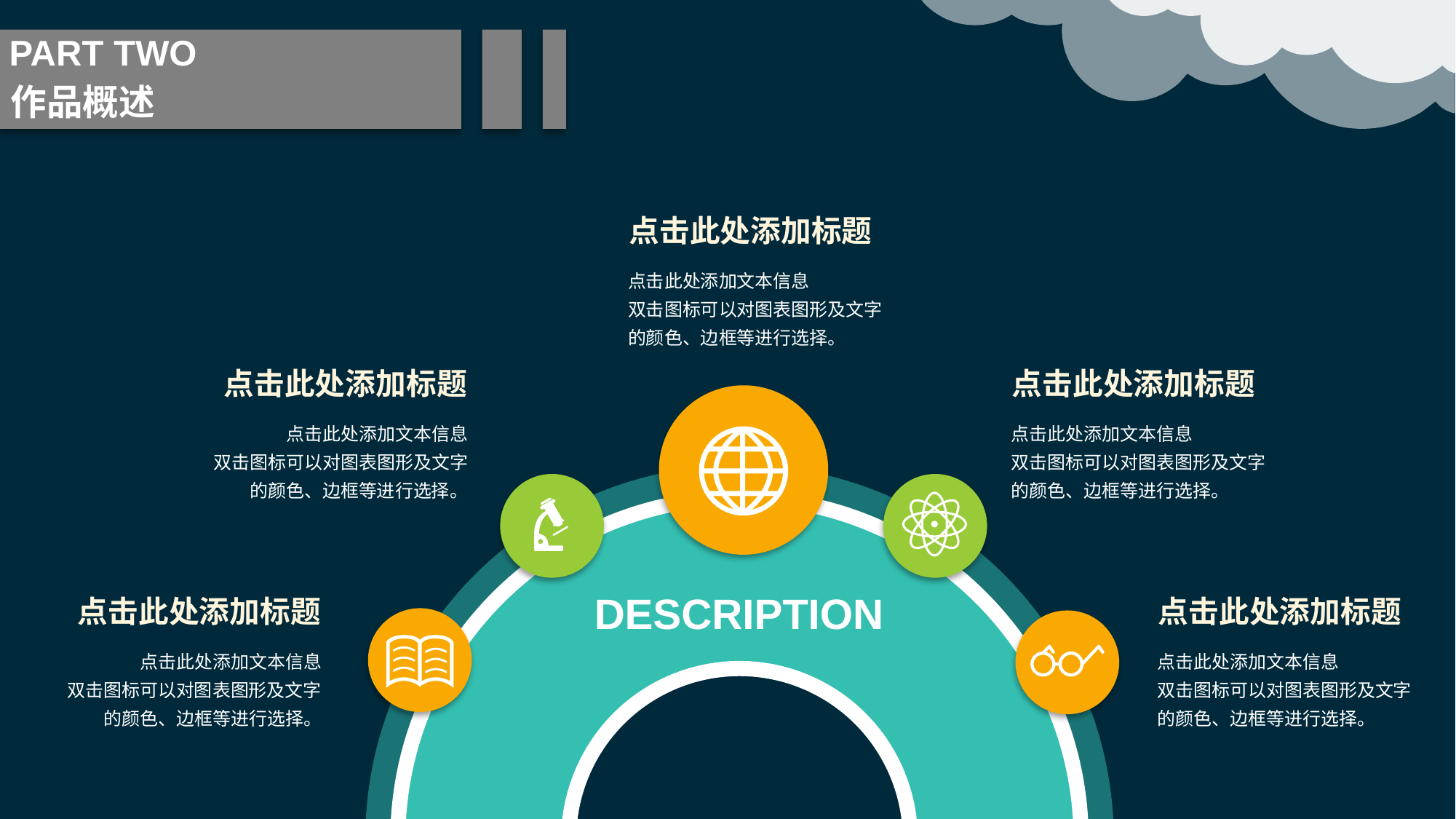

PART TWO
作品概述
点击此处添加标题
点击此处添加文本信息
双击图标可以对图表图形及文字的颜色、边框等进行选择。
点击此处添加标题
点击此处添加标题

点击此处添加文本信息
双击图标可以对图表图形及文字的颜色、边框等进行选择。
点击此处添加文本信息
双击图标可以对图表图形及文字的颜色、边框等进行选择。

DESCRIPTION
点击此处添加标题
点击此处添加标题

点击此处添加文本信息
双击图标可以对图表图形及文字的颜色、边框等进行选择。
点击此处添加文本信息
双击图标可以对图表图形及文字的颜色、边框等进行选择。